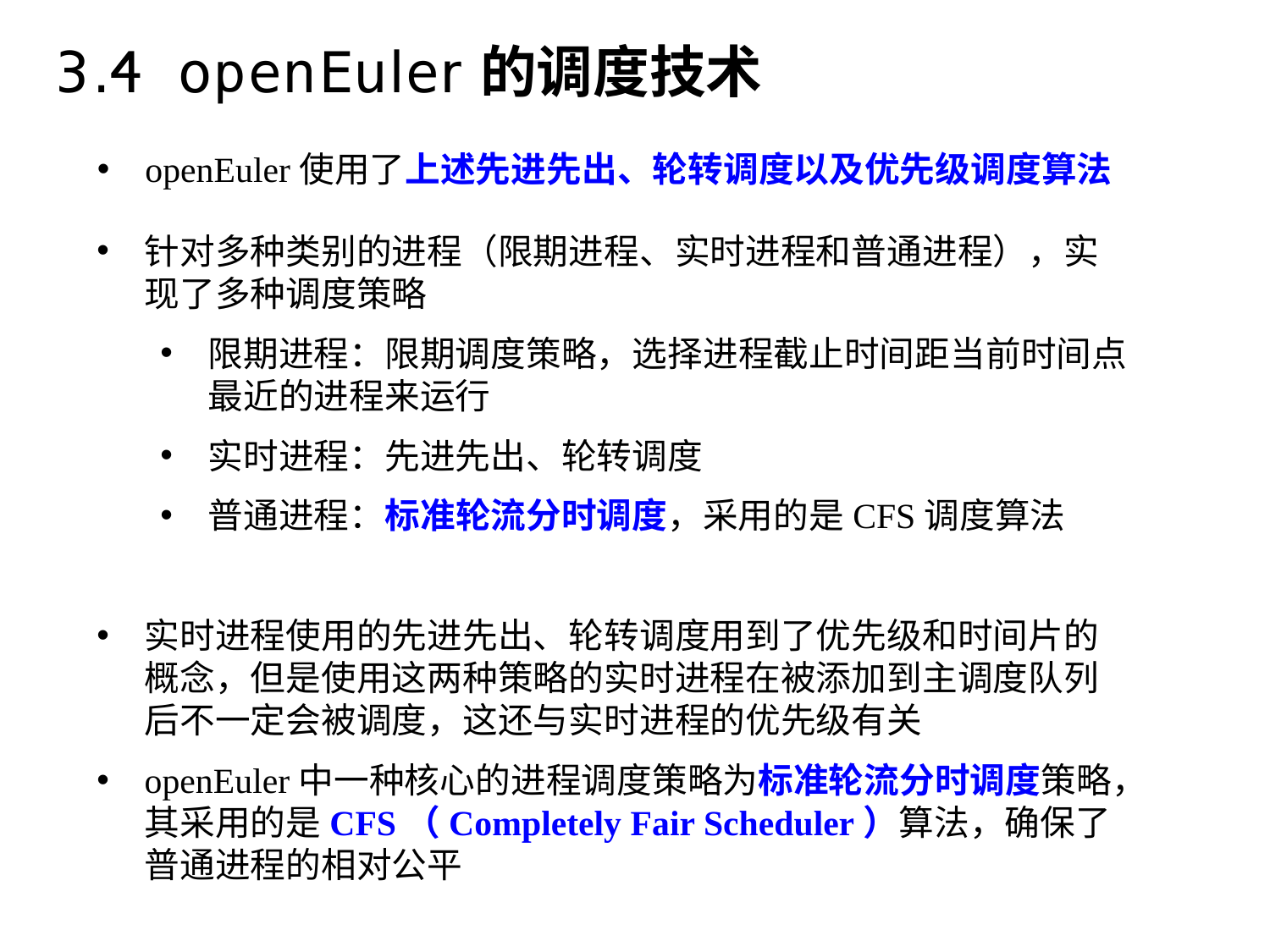

3.4  openEuler的调度技术
openEuler使用了上述先进先出、轮转调度以及优先级调度算法
针对多种类别的进程（限期进程、实时进程和普通进程），实现了多种调度策略
限期进程：限期调度策略，选择进程截止时间距当前时间点最近的进程来运行
实时进程：先进先出、轮转调度
普通进程：标准轮流分时调度，采用的是CFS调度算法

实时进程使用的先进先出、轮转调度用到了优先级和时间片的概念，但是使用这两种策略的实时进程在被添加到主调度队列后不一定会被调度，这还与实时进程的优先级有关
openEuler中一种核心的进程调度策略为标准轮流分时调度策略，其采用的是CFS（Completely Fair Scheduler）算法，确保了普通进程的相对公平

75